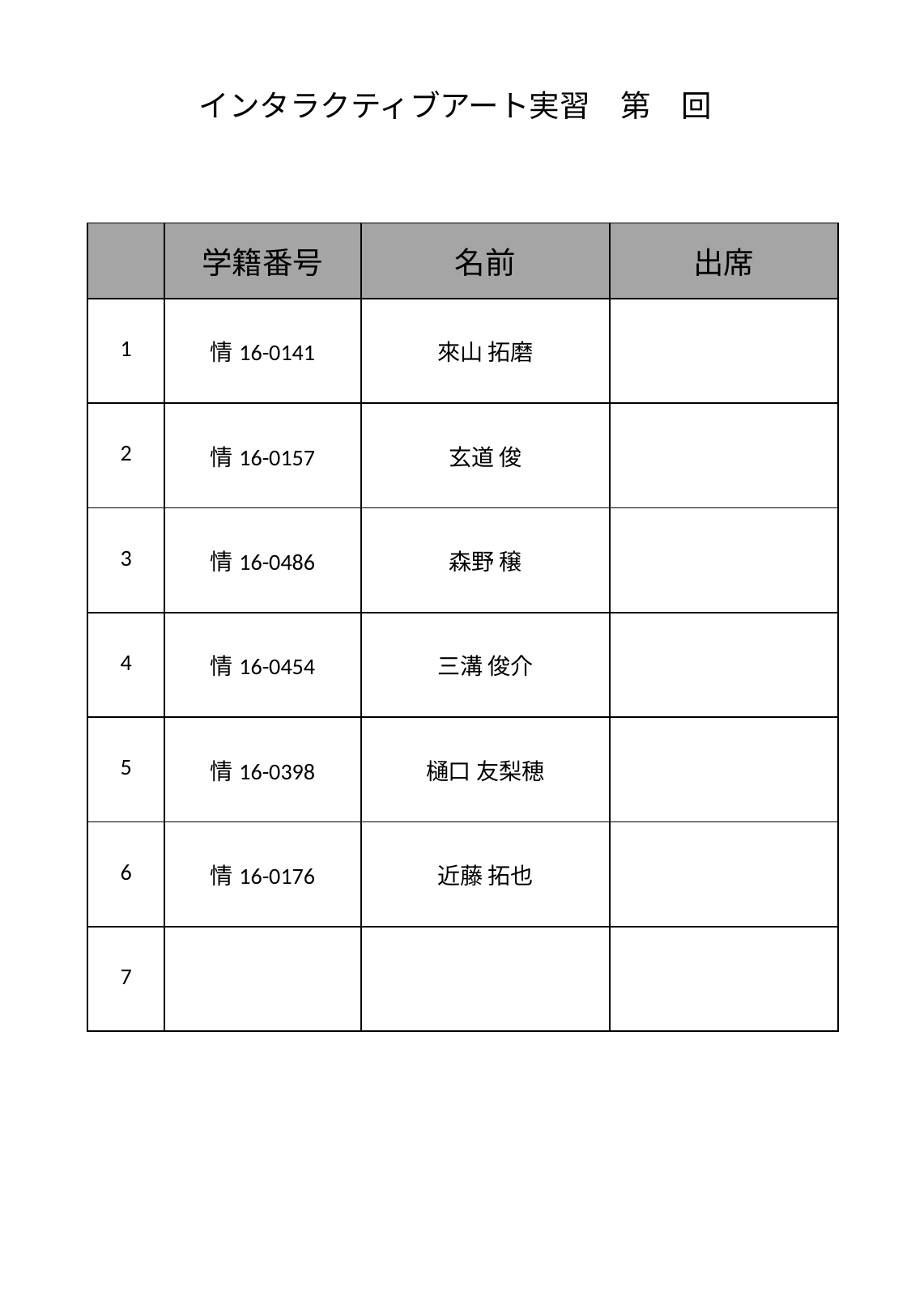

インタラクティブアート実習　第　回
|  | 学籍番号 | 名前 | 出席 |
| --- | --- | --- | --- |
| 1 | 情16-0141 | 來山 拓磨 |  |
| 2 | 情16-0157 | 玄道 俊 |  |
| 3 | 情16-0486 | 森野 穣 |  |
| 4 | 情16-0454 | 三溝 俊介 |  |
| 5 | 情16-0398 | 樋口 友梨穂 |  |
| 6 | 情16-0176 | 近藤 拓也 |  |
| 7 |  |  |  |